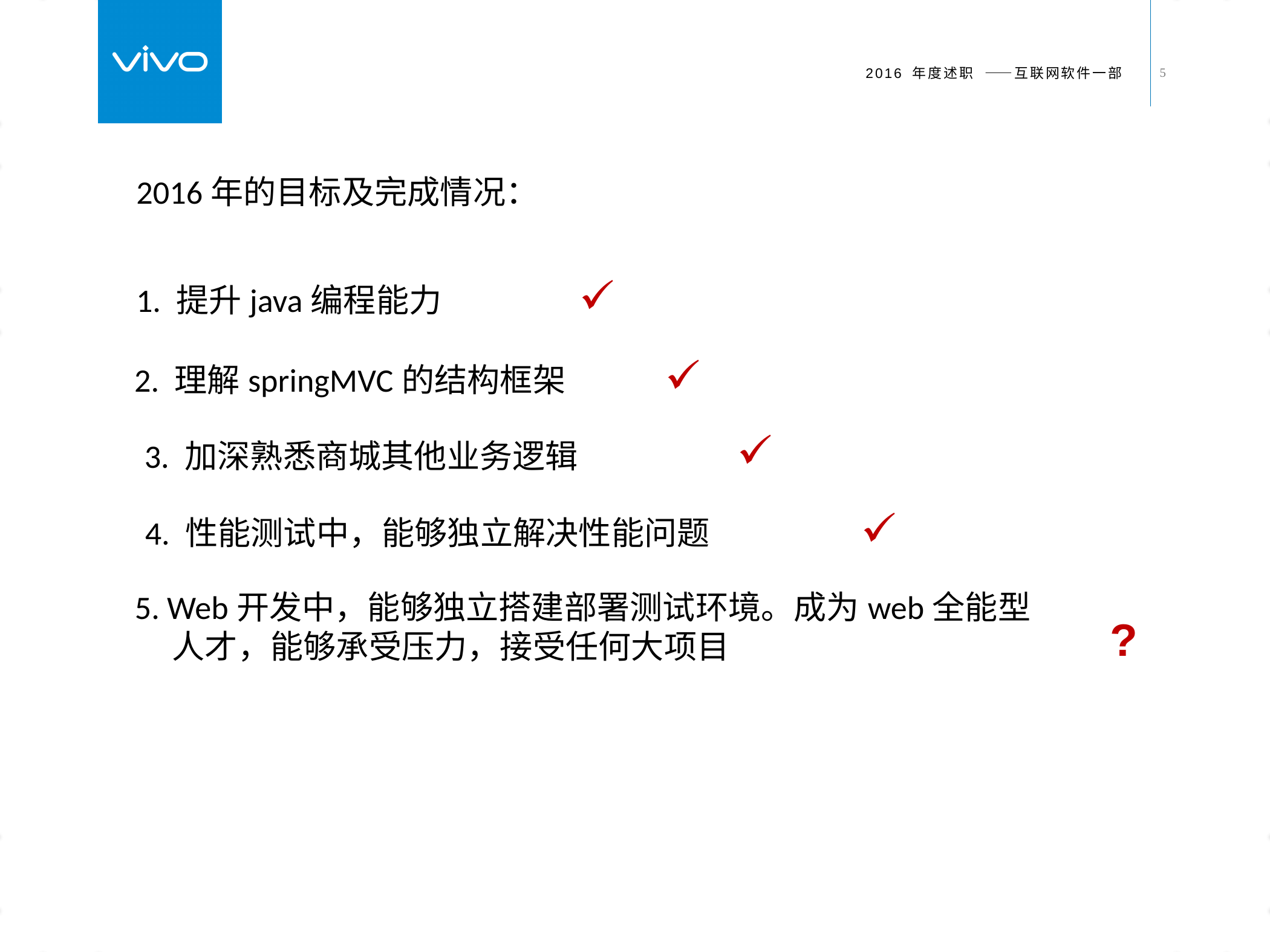

2016年的目标及完成情况：

1. 提升java编程能力

2. 理解springMVC的结构框架

3. 加深熟悉商城其他业务逻辑

4. 性能测试中，能够独立解决性能问题
5. Web开发中，能够独立搭建部署测试环境。成为web全能型
    人才，能够承受压力，接受任何大项目
?